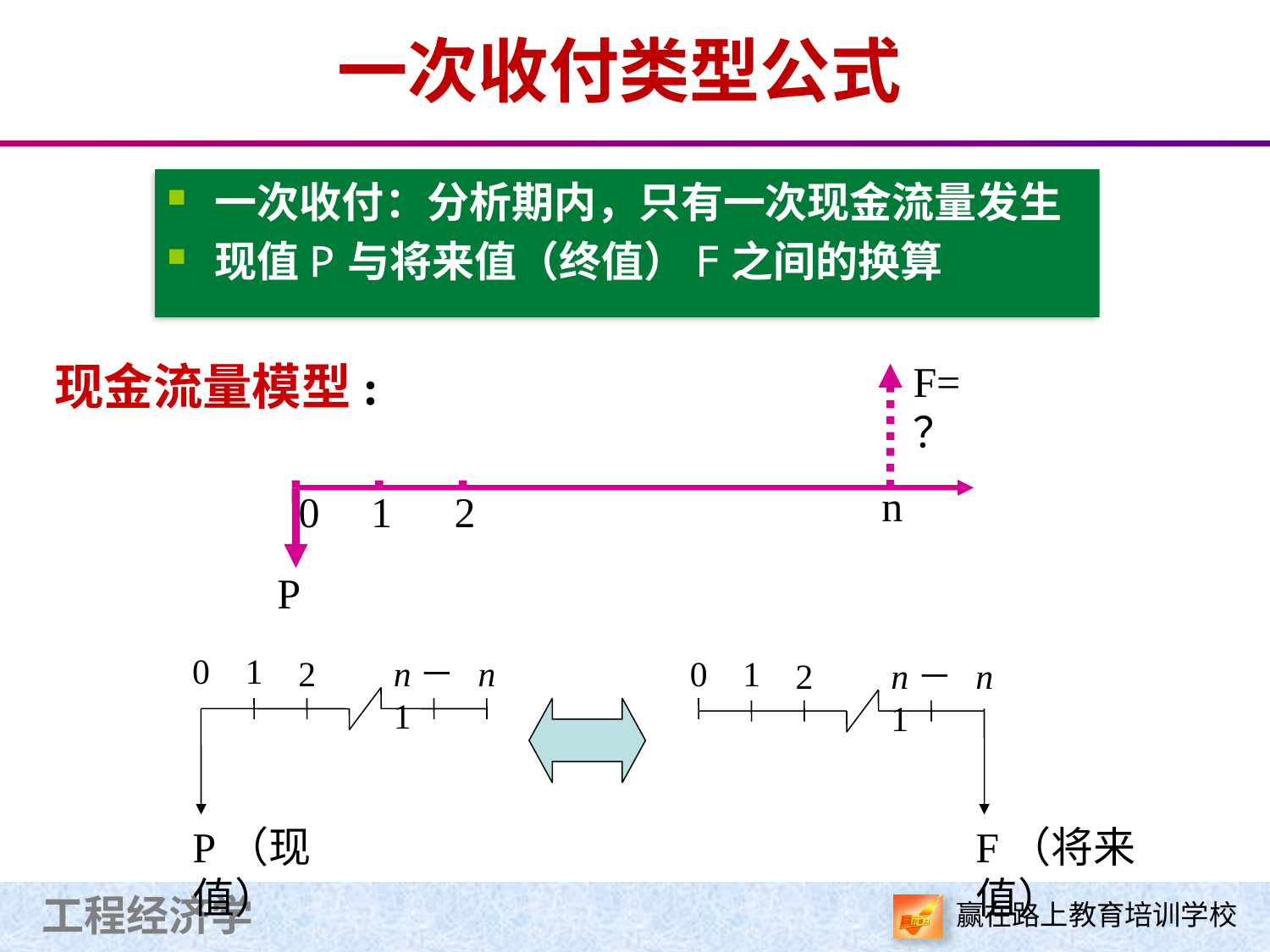

一次收付类型公式
一次收付：分析期内，只有一次现金流量发生
现值P与将来值（终值）F之间的换算
现金流量模型:
F=？

n
0
1
2

P
0
1
2
n－1
n
0
1
2
n－1
n

P（现值）
F（将来值）